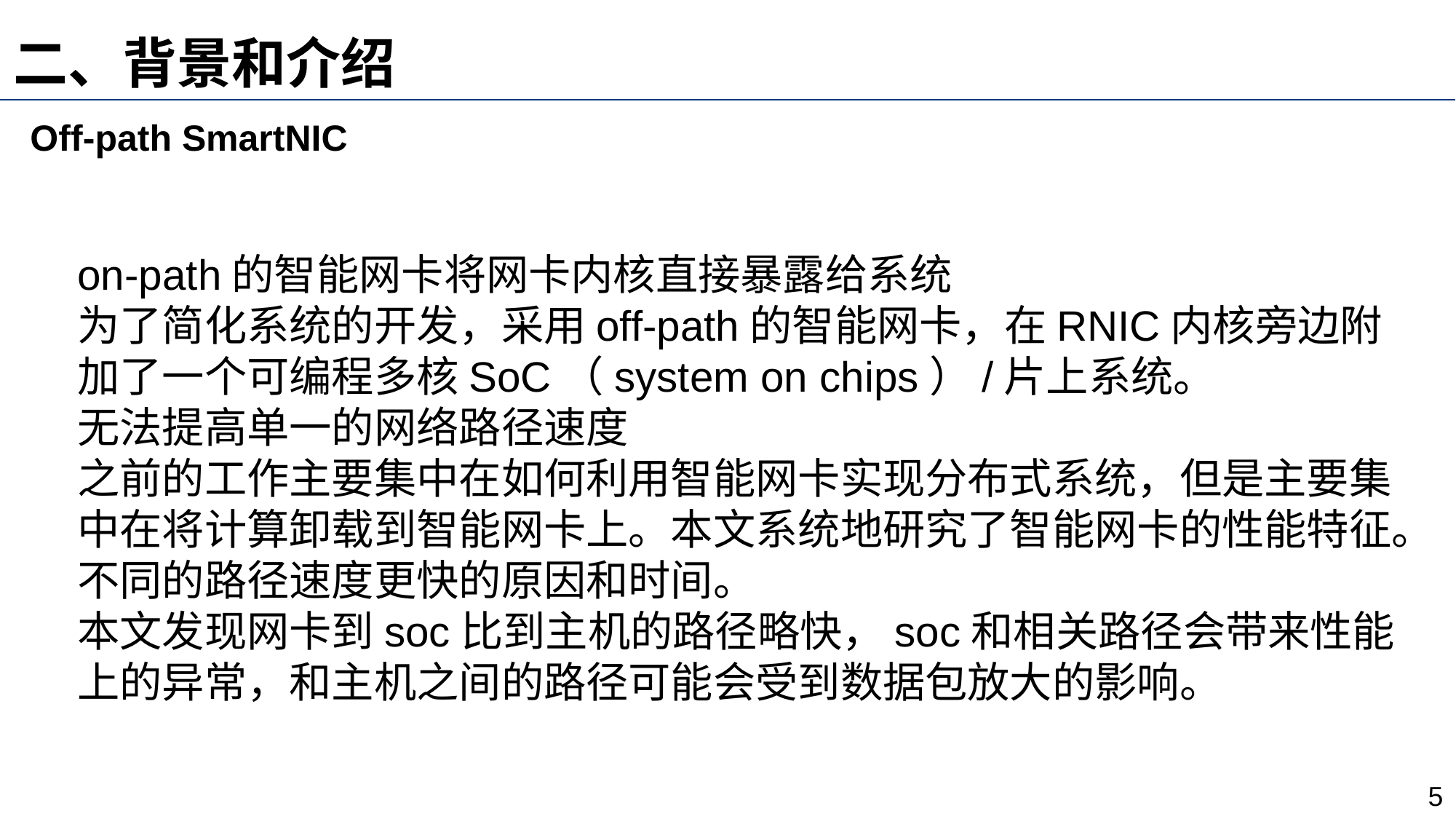

二、背景和介绍
Off-path SmartNIC
on-path的智能网卡将网卡内核直接暴露给系统
为了简化系统的开发，采用off-path的智能网卡，在RNIC内核旁边附加了一个可编程多核SoC（system on chips）/片上系统。
无法提高单一的网络路径速度
之前的工作主要集中在如何利用智能网卡实现分布式系统，但是主要集中在将计算卸载到智能网卡上。本文系统地研究了智能网卡的性能特征。不同的路径速度更快的原因和时间。
本文发现网卡到soc比到主机的路径略快，soc和相关路径会带来性能上的异常，和主机之间的路径可能会受到数据包放大的影响。

5